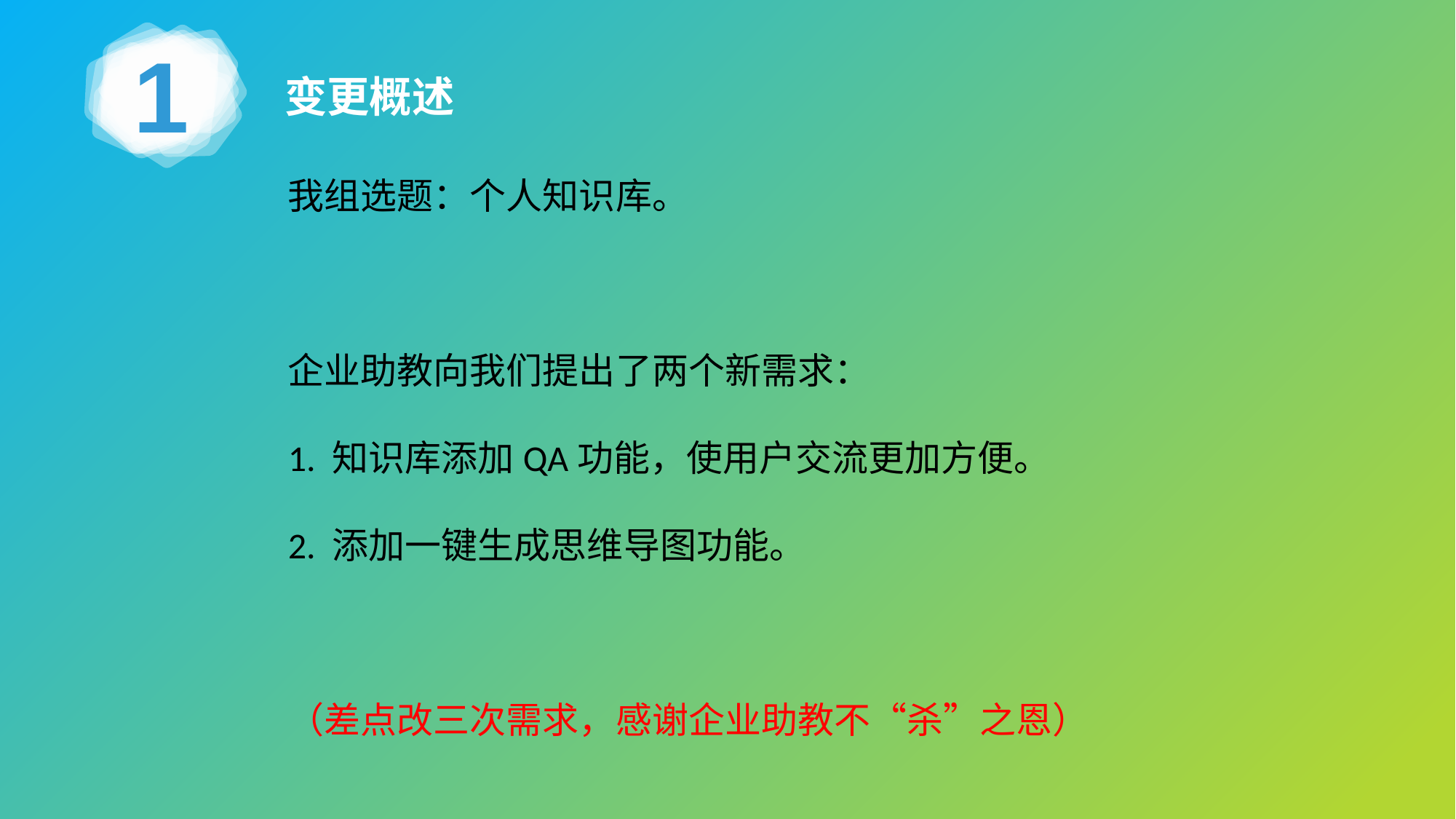

1

变更概述
我组选题：个人知识库。

企业助教向我们提出了两个新需求：

1. 知识库添加QA功能，使用户交流更加方便。

2. 添加一键生成思维导图功能。

（差点改三次需求，感谢企业助教不“杀”之恩）